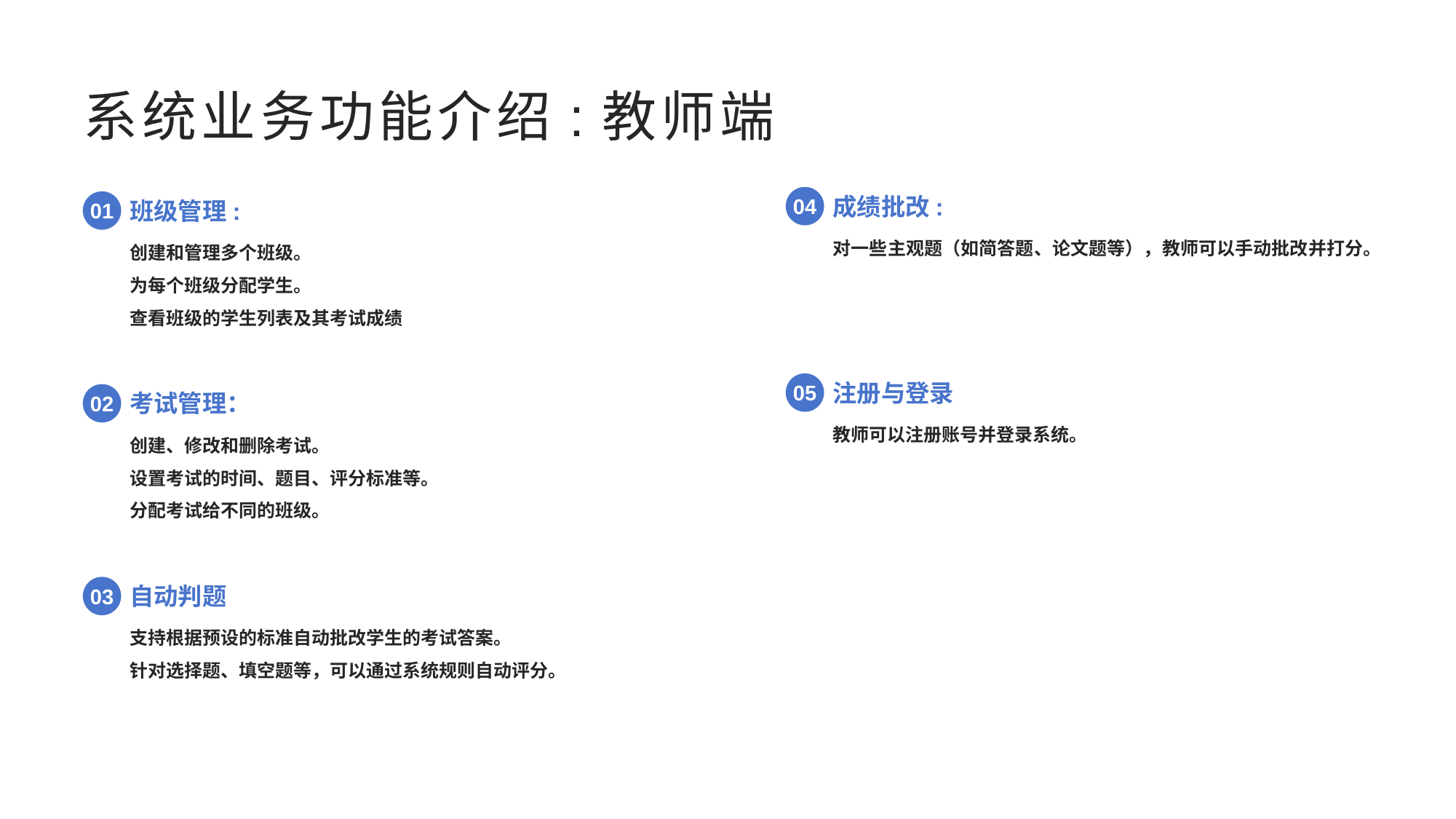

# 系统业务功能介绍:教师端
成绩批改:
班级管理:
04
01
对一些主观题（如简答题、论文题等），教师可以手动批改并打分。
创建和管理多个班级。
为每个班级分配学生。
查看班级的学生列表及其考试成绩
单击此处添加内容，简明扼要地阐述您的观点。根据需要可酌情增减
注册与登录
考试管理：
05
02
教师可以注册账号并登录系统。

创建、修改和删除考试。
设置考试的时间、题目、评分标准等。
分配考试给不同的班级。
自动判题
03
支持根据预设的标准自动批改学生的考试答案。
针对选择题、填空题等，可以通过系统规则自动评分。